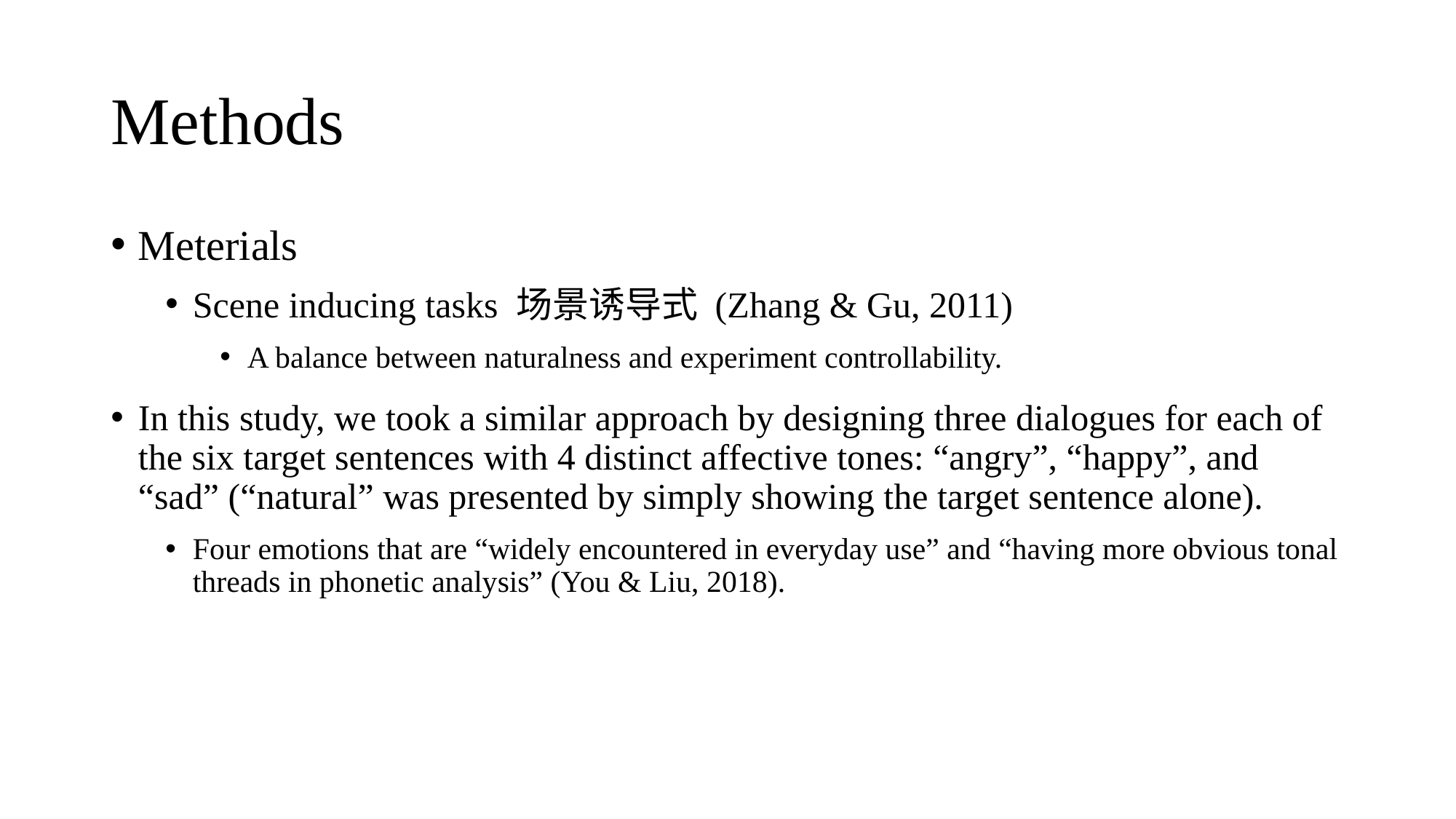

# Methods
Meterials
Scene inducing tasks 场景诱导式 (Zhang & Gu, 2011)
A balance between naturalness and experiment controllability.
In this study, we took a similar approach by designing three dialogues for each of the six target sentences with 4 distinct affective tones: “angry”, “happy”, and “sad” (“natural” was presented by simply showing the target sentence alone).
Four emotions that are “widely encountered in everyday use” and “having more obvious tonal threads in phonetic analysis” (You & Liu, 2018).